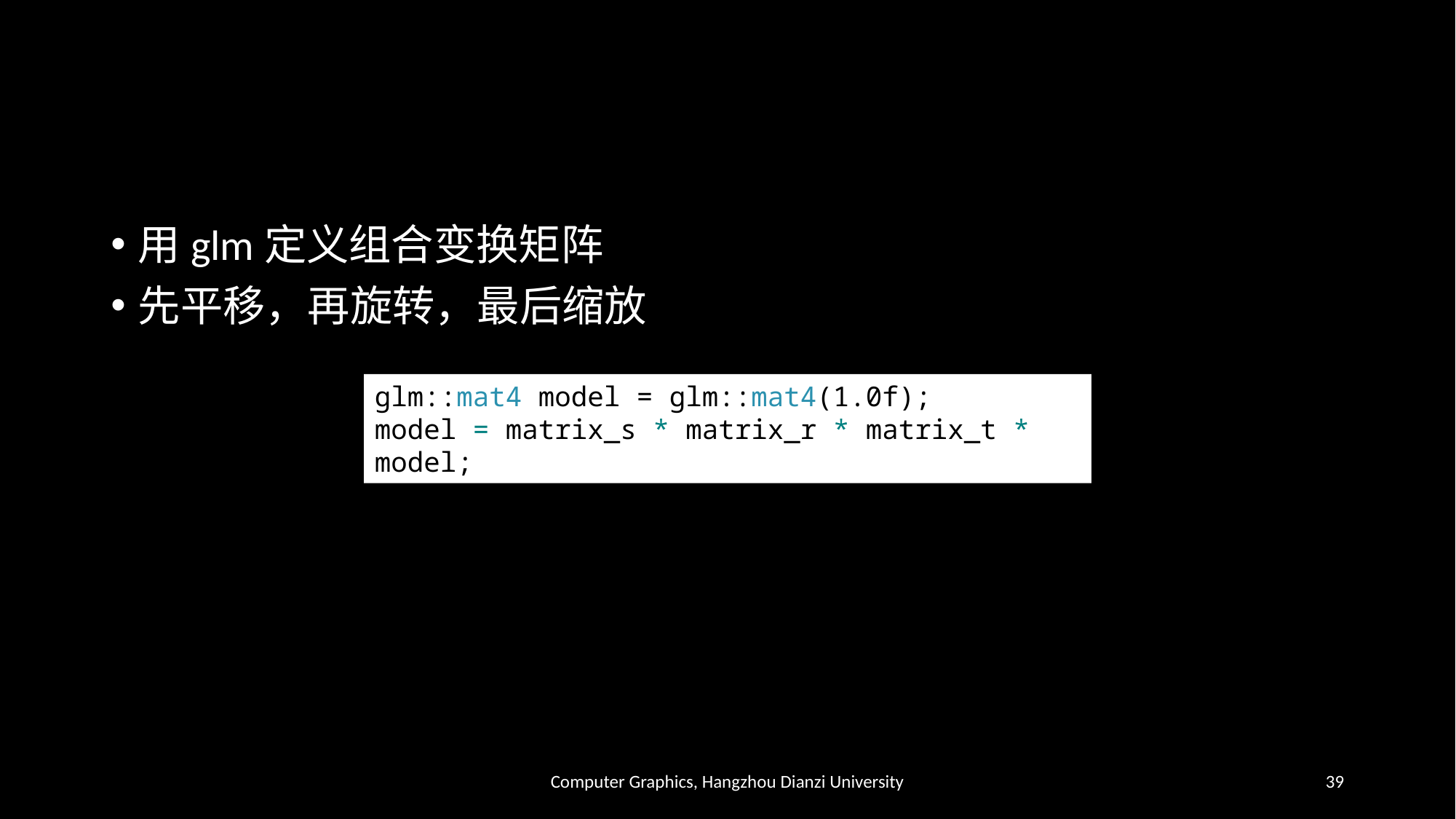

#
用glm定义组合变换矩阵
先平移，再旋转，最后缩放
glm::mat4 model = glm::mat4(1.0f);
model = matrix_s * matrix_r * matrix_t * model;
Computer Graphics, Hangzhou Dianzi University
39